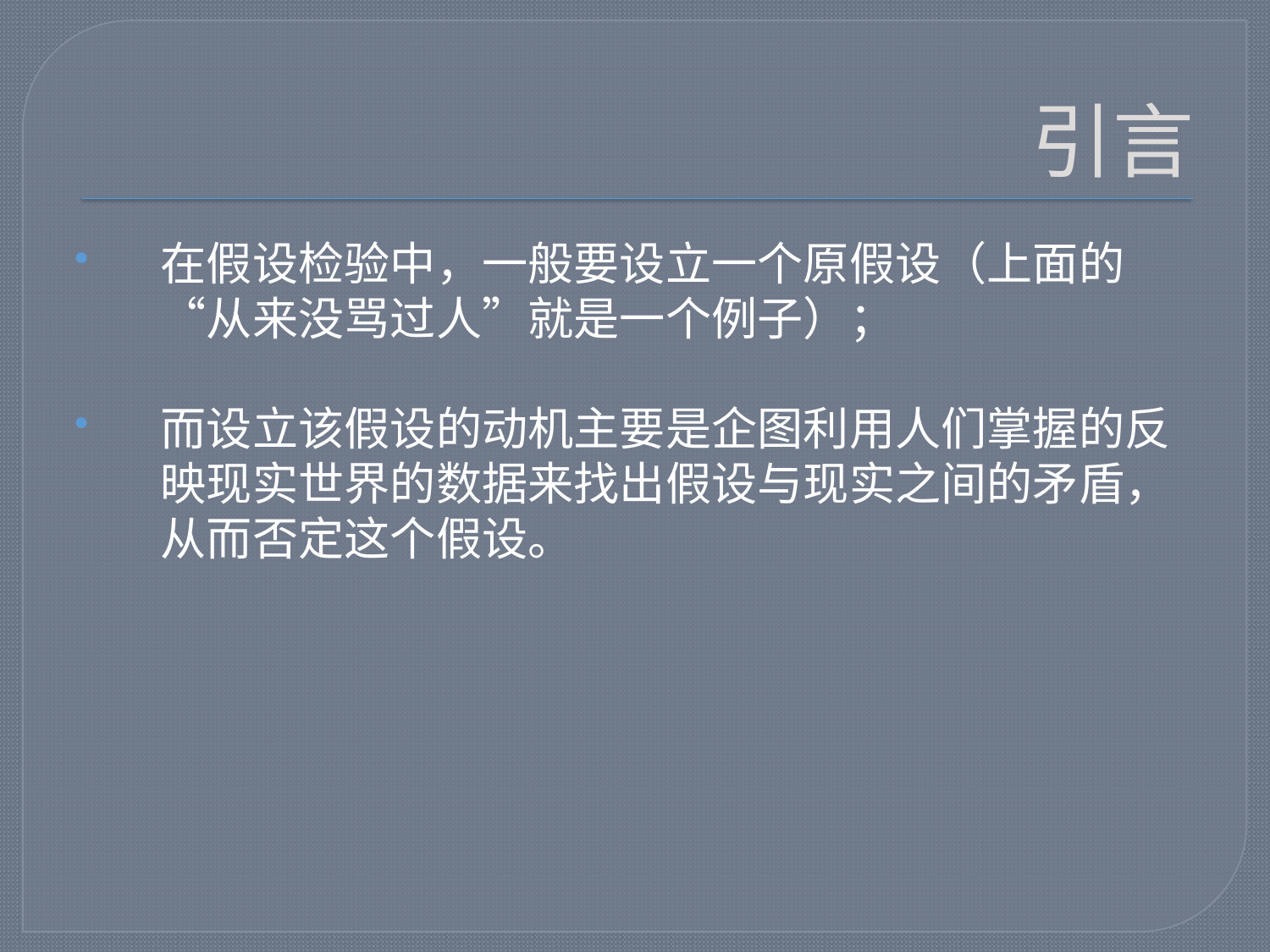

# 引言
在假设检验中，一般要设立一个原假设（上面的“从来没骂过人”就是一个例子）；

而设立该假设的动机主要是企图利用人们掌握的反映现实世界的数据来找出假设与现实之间的矛盾，从而否定这个假设。